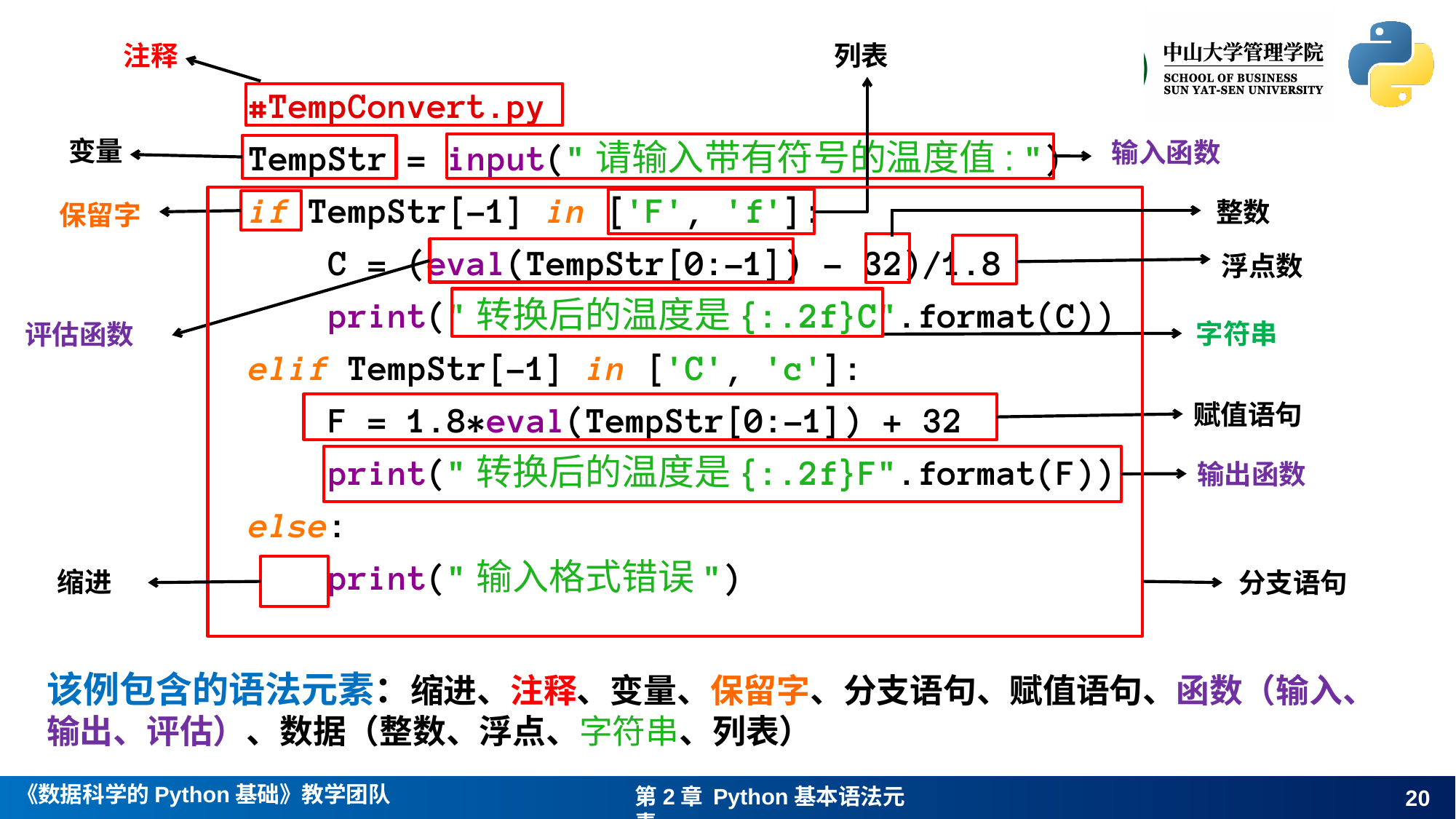

#TempConvert.py
TempStr = input("请输入带有符号的温度值: ")
if TempStr[-1] in ['F', 'f']:
    C = (eval(TempStr[0:-1]) - 32)/1.8
    print("转换后的温度是{:.2f}C".format(C))
elif TempStr[-1] in ['C', 'c']:
    F = 1.8*eval(TempStr[0:-1]) + 32
    print("转换后的温度是{:.2f}F".format(F))
else:
    print("输入格式错误")
注释
列表

变量
输入函数

整数

保留字

浮点数

字符串
评估函数
赋值语句

输出函数

缩进
分支语句
该例包含的语法元素：缩进、注释、变量、保留字、分支语句、赋值语句、函数（输入、输出、评估）、数据（整数、浮点、字符串、列表）